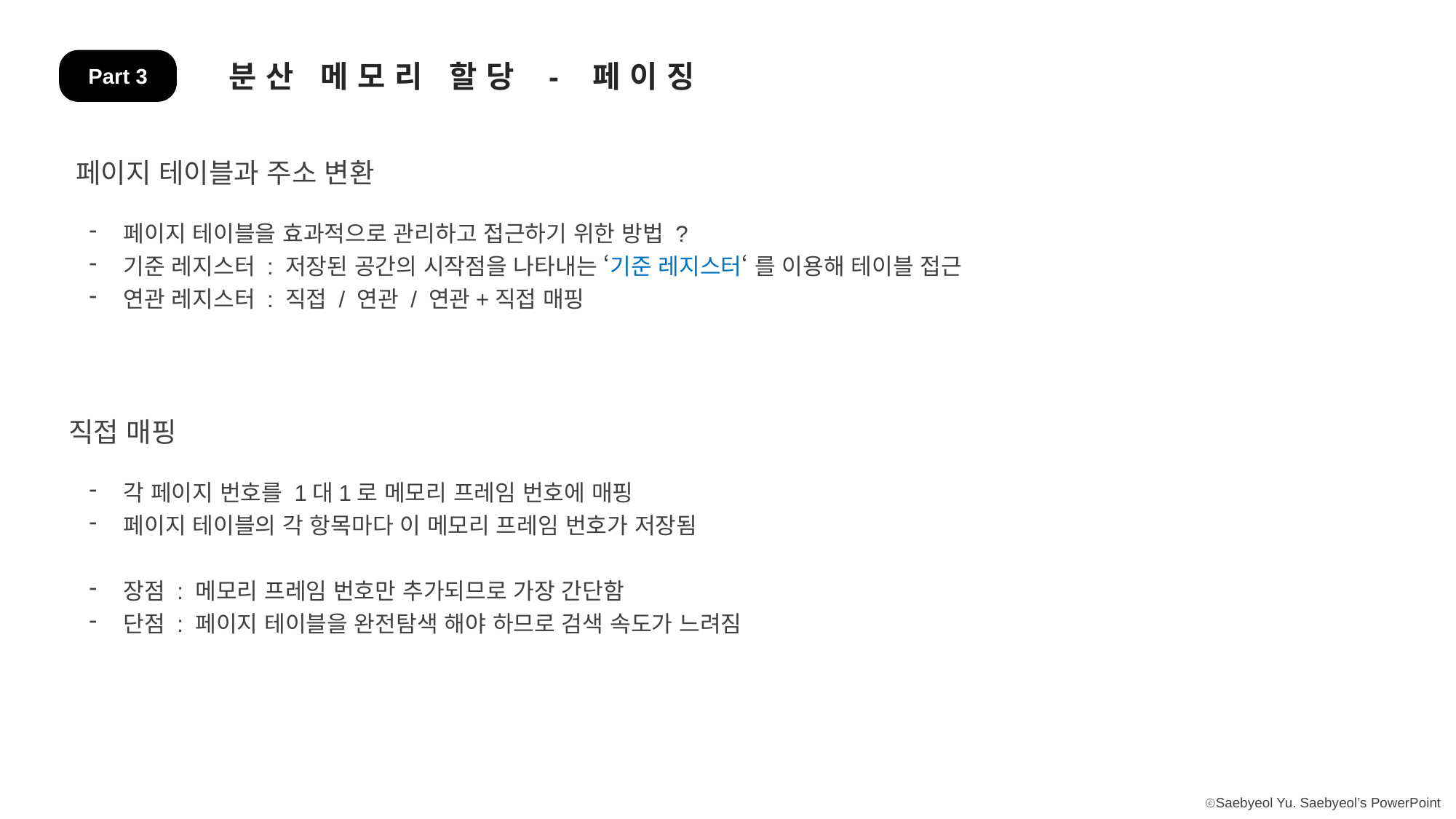

분산 메모리 할당 - 페이징
Part 3
페이지 테이블과 주소 변환
페이지 테이블을 효과적으로 관리하고 접근하기 위한 방법 ?
기준 레지스터 : 저장된 공간의 시작점을 나타내는 ‘기준 레지스터‘ 를 이용해 테이블 접근
연관 레지스터 : 직접 / 연관 / 연관+직접 매핑
직접 매핑
각 페이지 번호를 1대1로 메모리 프레임 번호에 매핑
페이지 테이블의 각 항목마다 이 메모리 프레임 번호가 저장됨

장점 : 메모리 프레임 번호만 추가되므로 가장 간단함
단점 : 페이지 테이블을 완전탐색 해야 하므로 검색 속도가 느려짐